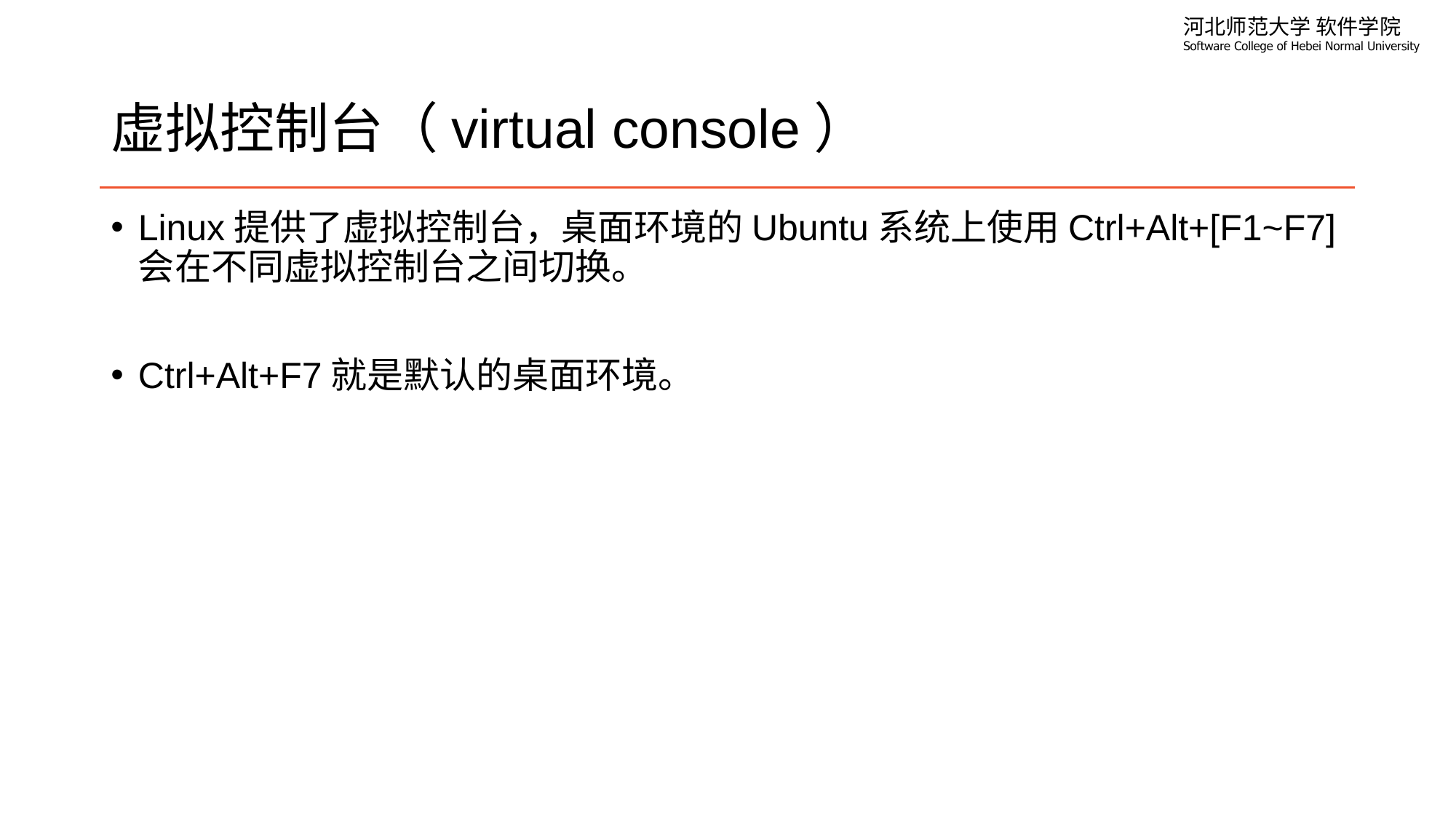

# 虚拟控制台（virtual console）
Linux提供了虚拟控制台，桌面环境的Ubuntu系统上使用Ctrl+Alt+[F1~F7]会在不同虚拟控制台之间切换。

Ctrl+Alt+F7就是默认的桌面环境。